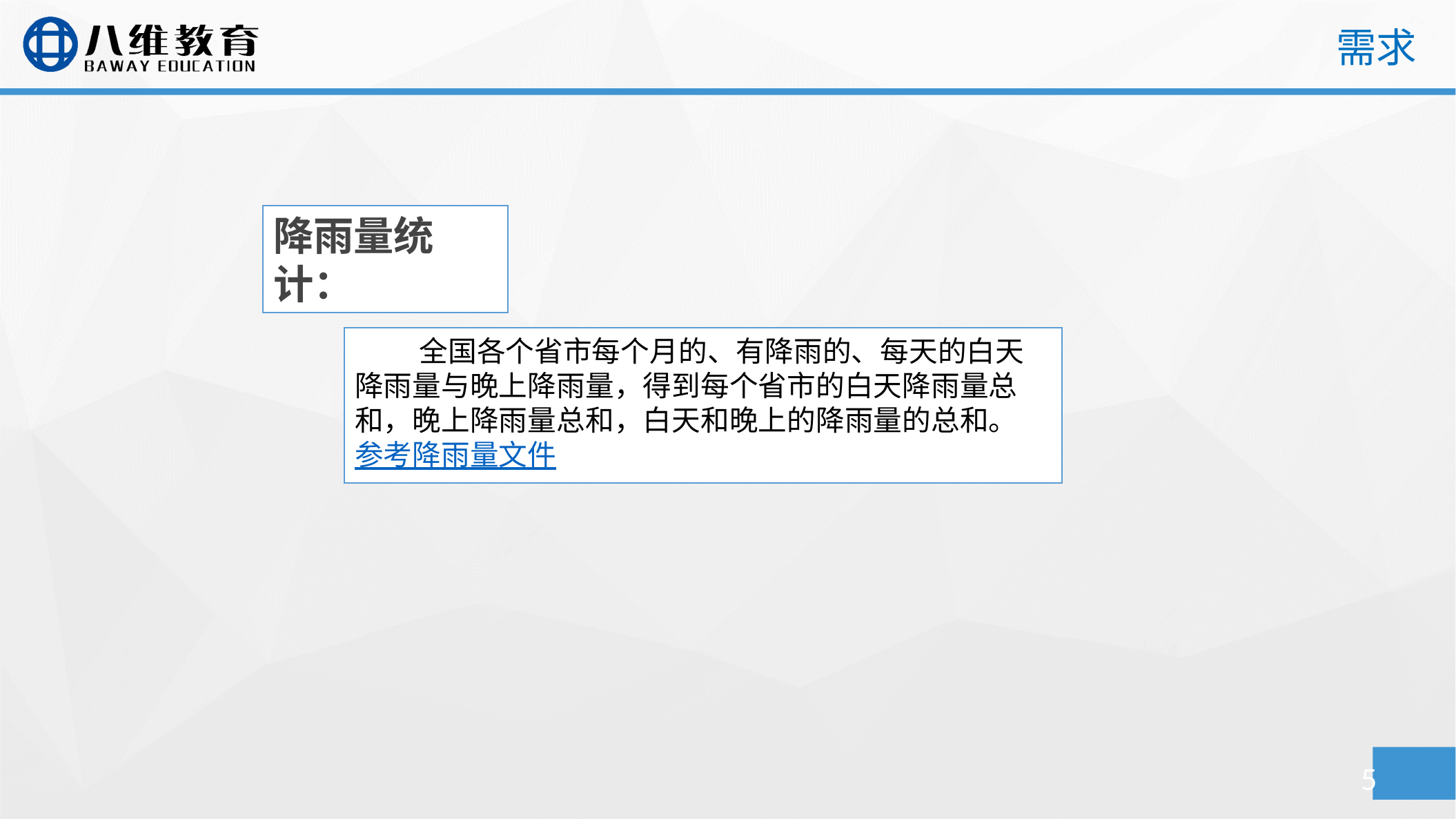

需求
降雨量统计：
         全国各个省市每个月的、有降雨的、每天的白天降雨量与晚上降雨量，得到每个省市的白天降雨量总和，晚上降雨量总和，白天和晚上的降雨量的总和。参考降雨量文件